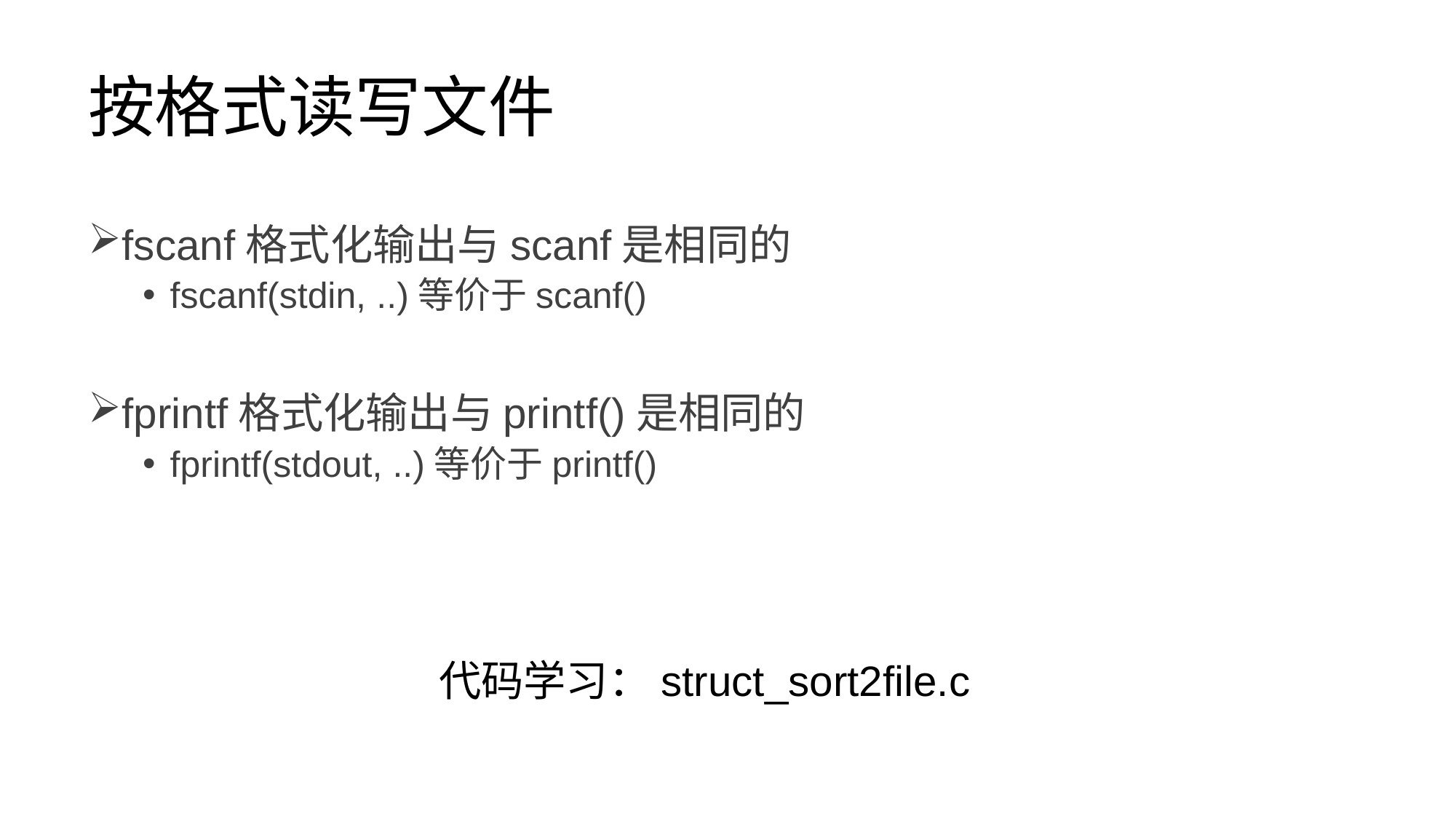

# 按格式读写文件
fscanf格式化输出与scanf是相同的
fscanf(stdin, ..)等价于scanf()

fprintf格式化输出与printf()是相同的
fprintf(stdout, ..)等价于printf()
代码学习：struct_sort2file.c